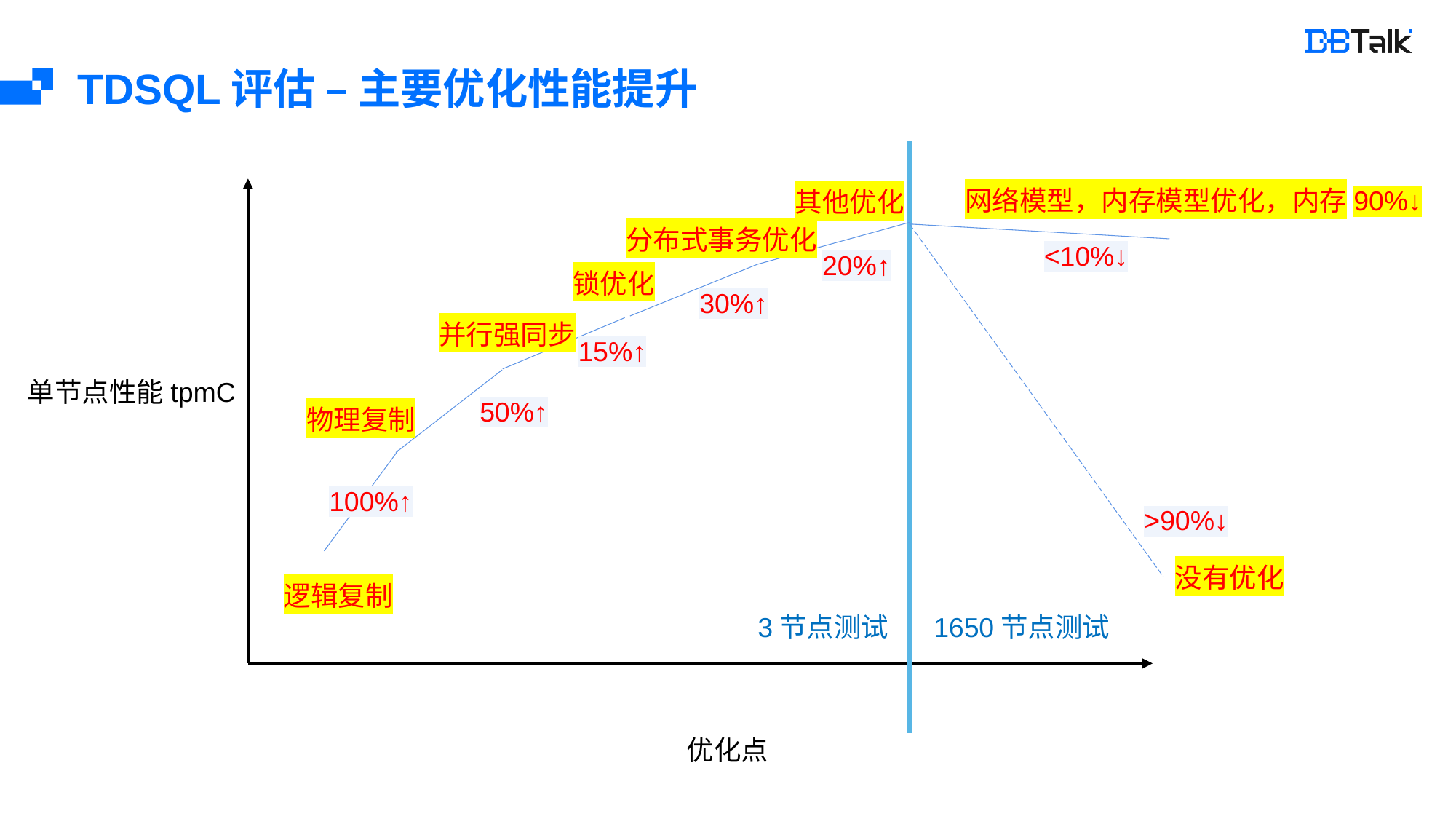

TDSQL评估 – 主要优化性能提升
网络模型，内存模型优化，内存90%↓
其他优化
分布式事务优化
<10%↓
20%↑
锁优化
30%↑
并行强同步
15%↑
单节点性能tpmC
50%↑
物理复制
100%↑
>90%↓
没有优化
逻辑复制
3节点测试
1650节点测试
优化点